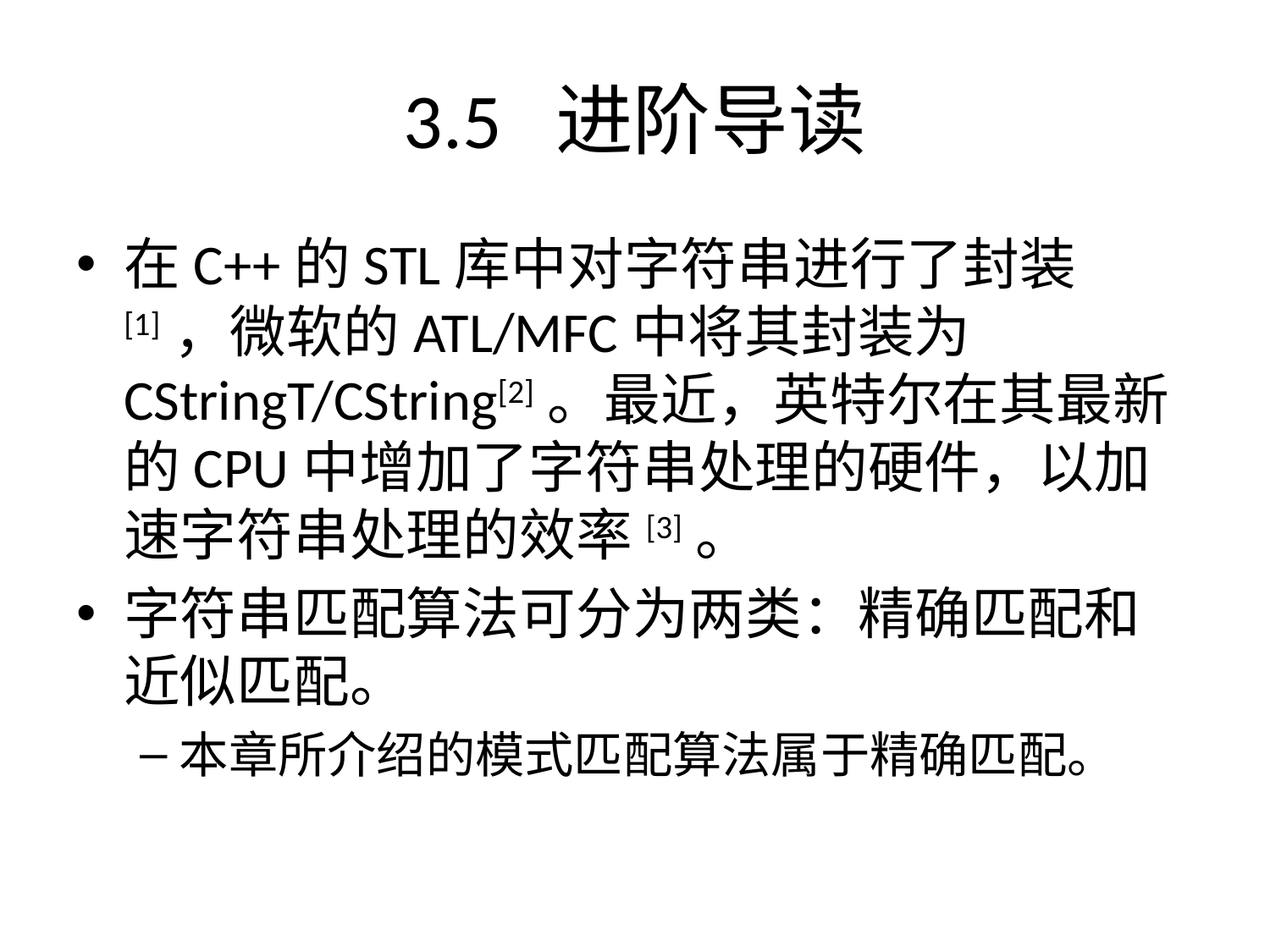

# 3.5  进阶导读
在C++的STL库中对字符串进行了封装[1]，微软的ATL/MFC中将其封装为CStringT/CString[2]。最近，英特尔在其最新的CPU中增加了字符串处理的硬件，以加速字符串处理的效率[3]。
字符串匹配算法可分为两类：精确匹配和近似匹配。
本章所介绍的模式匹配算法属于精确匹配。